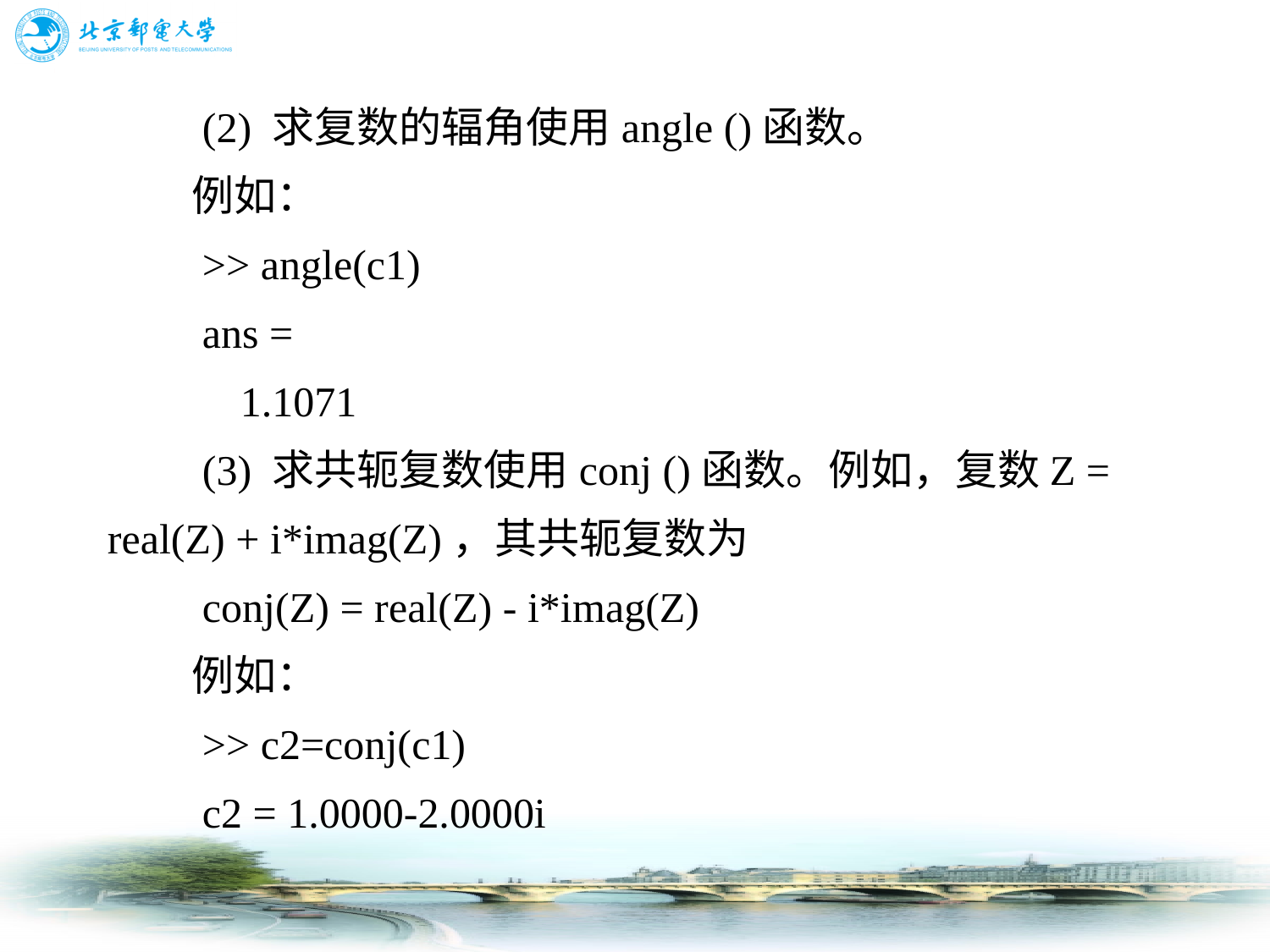

(2) 求复数的辐角使用angle ()函数。
　　例如：
　　>> angle(c1)
　　ans =
　　    1.1071
　　(3) 求共轭复数使用conj ()函数。例如，复数Z = real(Z) + i*imag(Z)，其共轭复数为
　　conj(Z) = real(Z) - i*imag(Z)
　　例如：
　　>> c2=conj(c1)
　　c2 = 1.0000-2.0000i